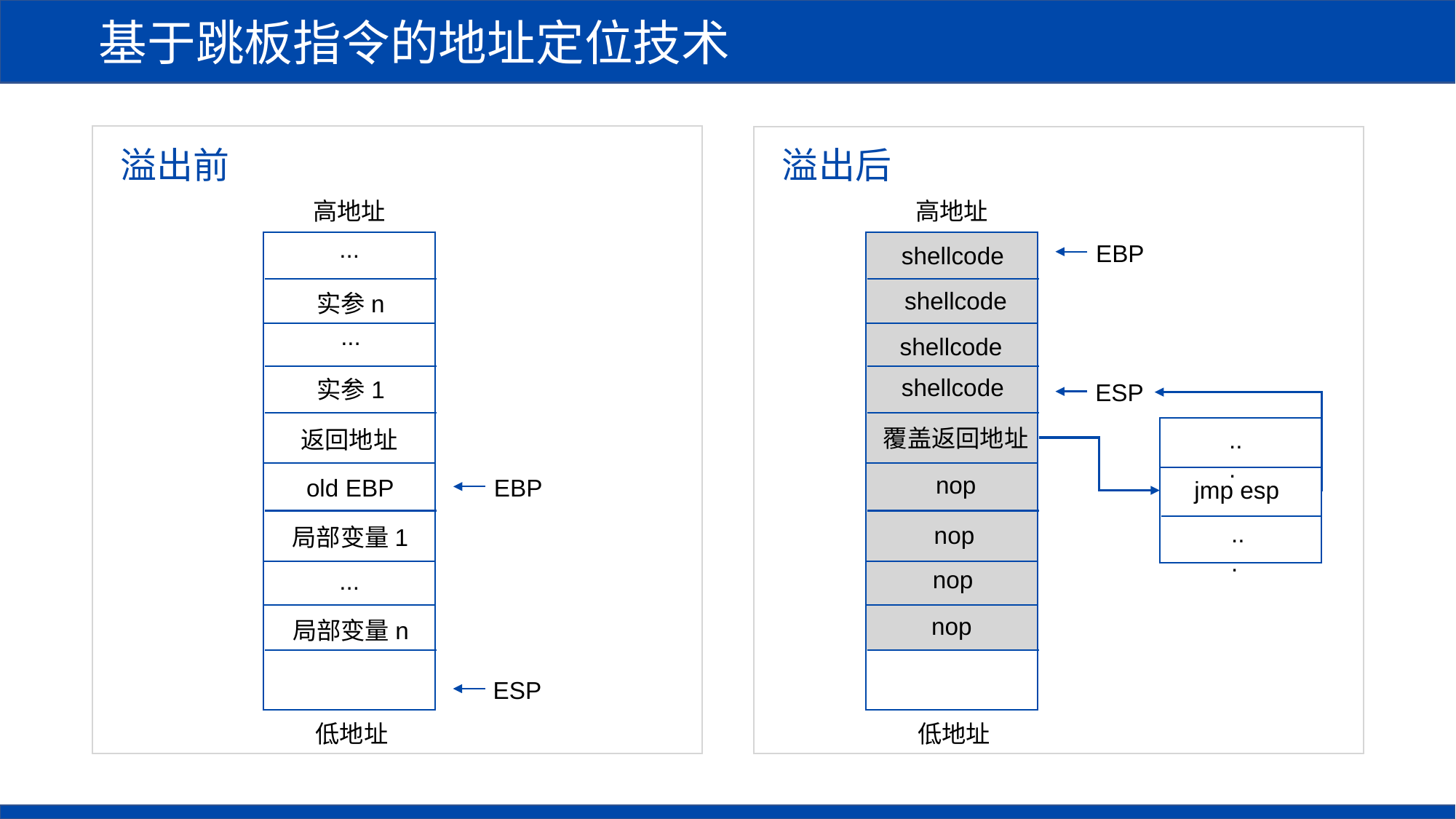

基于跳板指令的地址定位技术

溢出前

溢出后
高地址
高地址
...

EBP

shellcode
shellcode
实参n
...
shellcode
shellcode
实参1
ESP
覆盖返回地址

返回地址
...
nop
old EBP
EBP
jmp esp
...
nop
局部变量1
nop
...
nop
局部变量n
ESP
低地址
低地址